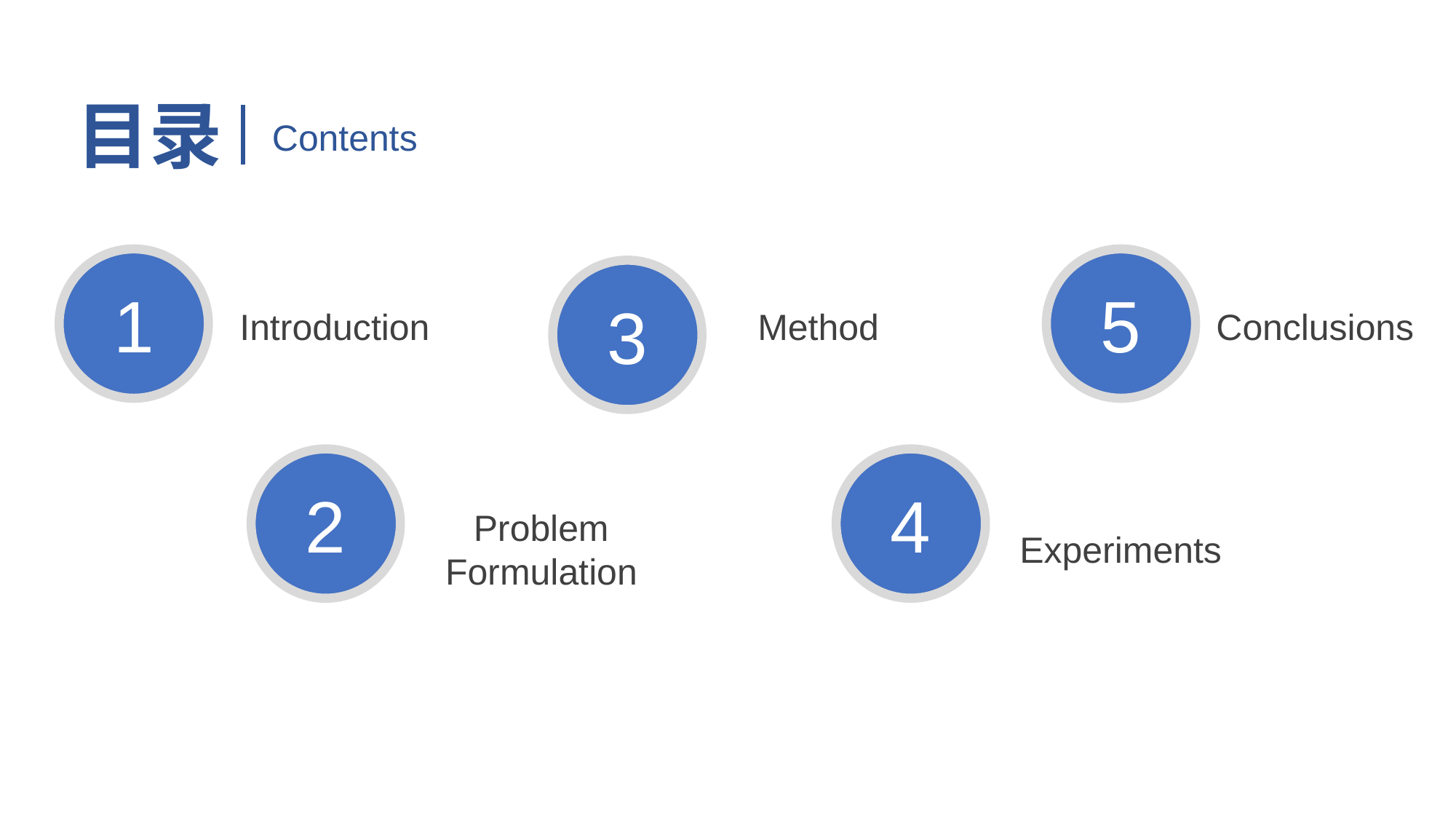

目录
Contents
1
5
3
Introduction
Method
Conclusions
2
4
Problem Formulation
Experiments